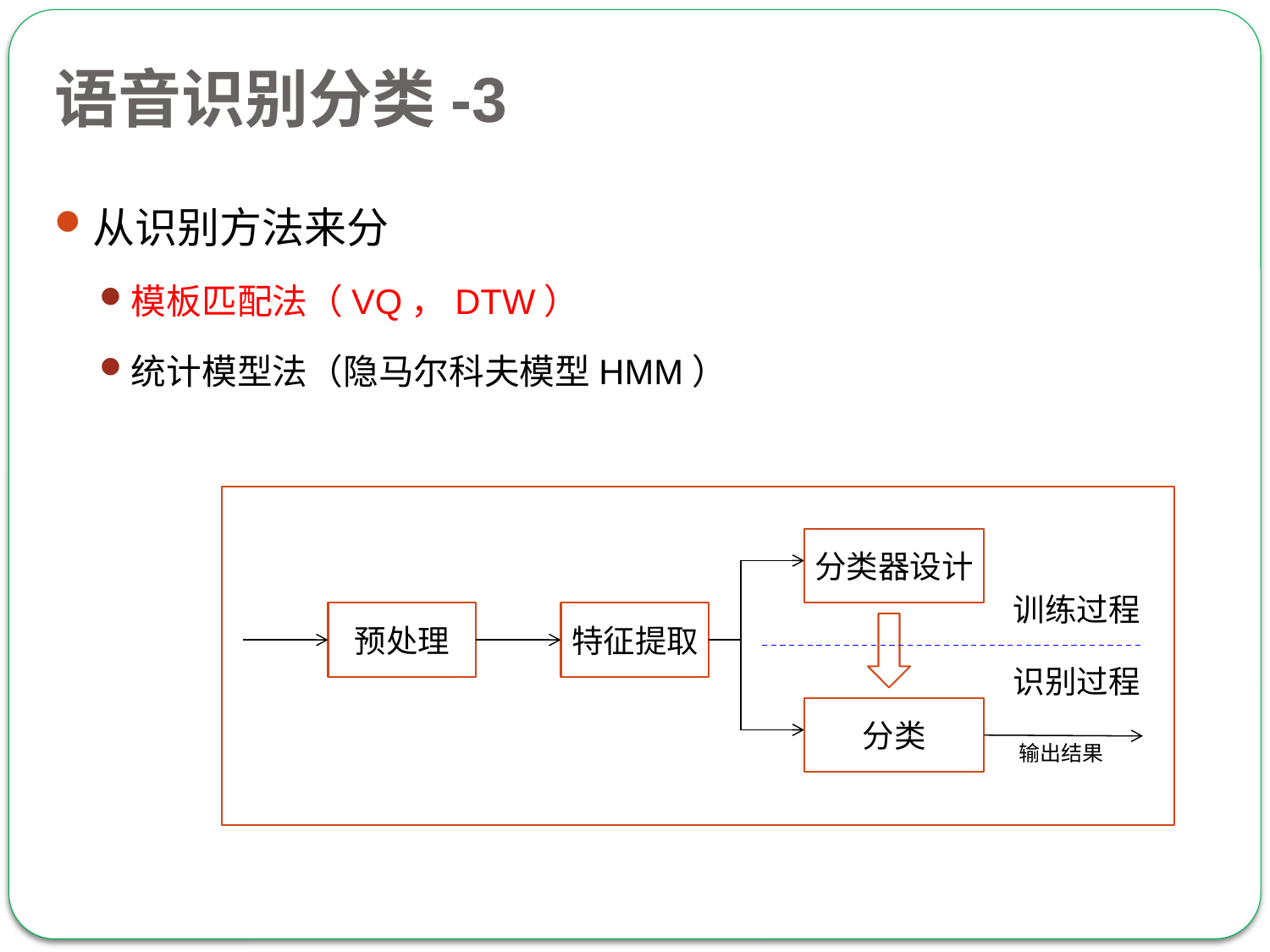

# 语音识别分类-3
从识别方法来分
模板匹配法（VQ，DTW）
统计模型法（隐马尔科夫模型HMM）

分类器设计
训练过程
预处理
特征提取

识别过程
分类
输出结果